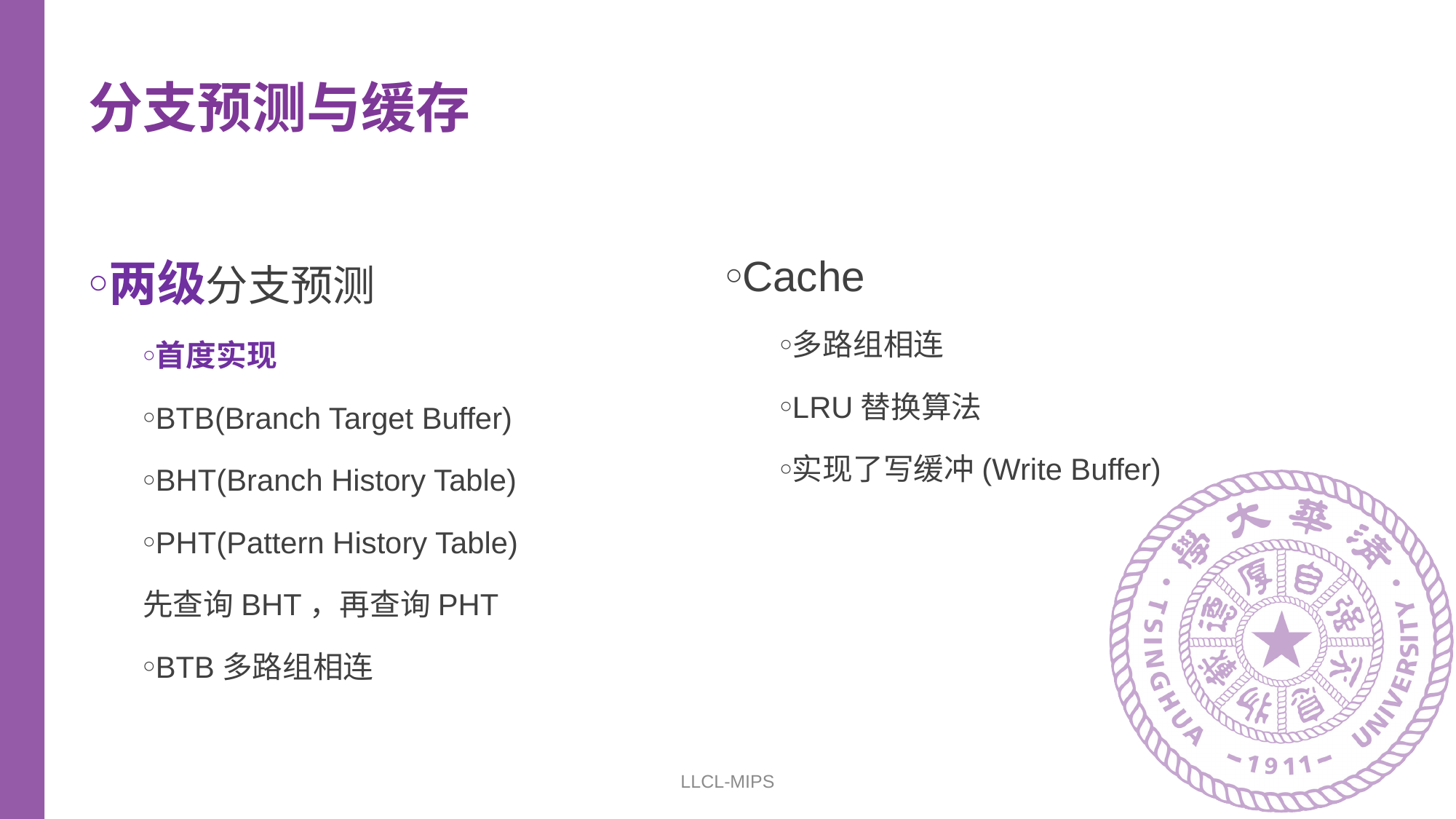

# 分支预测与缓存
两级分支预测
首度实现
BTB(Branch Target Buffer)
BHT(Branch History Table)
PHT(Pattern History Table)
先查询BHT，再查询PHT
BTB多路组相连
Cache
多路组相连
LRU替换算法
实现了写缓冲(Write Buffer)
LLCL-MIPS
6